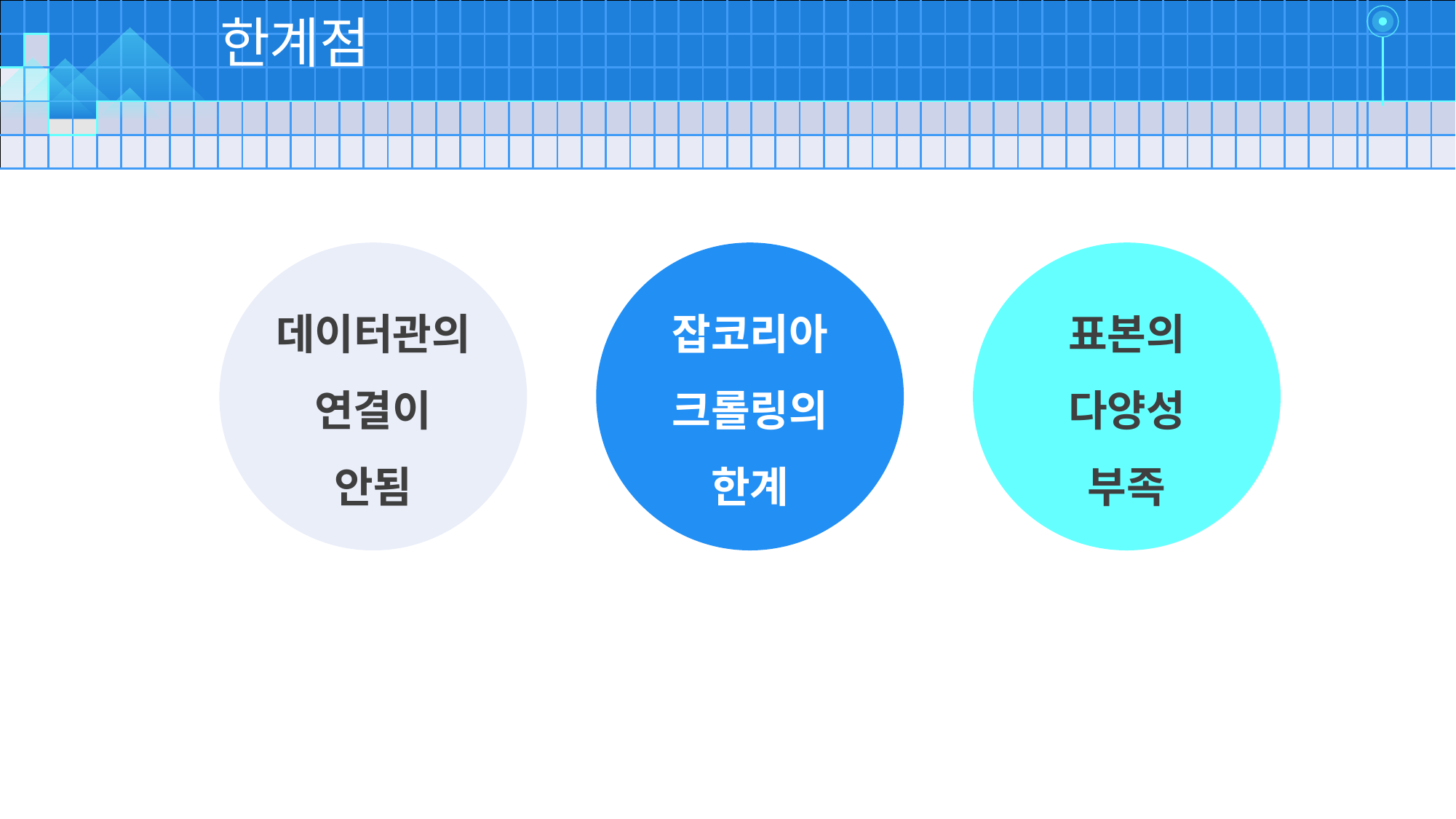

|  |  |  |  |  |  |  |  |  |  |  |  |  |  |  |  |  |  |  |  |  |  |  |  |  |  |  |  |  |  |  |  |  |  |  |  |  |  |  |  |  |  |  |  |  |  |  |  |  |  |  |  |  |  |  |  |  |  |  |  |
| --- | --- | --- | --- | --- | --- | --- | --- | --- | --- | --- | --- | --- | --- | --- | --- | --- | --- | --- | --- | --- | --- | --- | --- | --- | --- | --- | --- | --- | --- | --- | --- | --- | --- | --- | --- | --- | --- | --- | --- | --- | --- | --- | --- | --- | --- | --- | --- | --- | --- | --- | --- | --- | --- | --- | --- | --- | --- | --- | --- |
|  |  |  |  |  |  |  |  |  |  |  |  |  |  |  |  |  |  |  |  |  |  |  |  |  |  |  |  |  |  |  |  |  |  |  |  |  |  |  |  |  |  |  |  |  |  |  |  |  |  |  |  |  |  |  |  |  |  |  |  |
|  |  |  |  |  |  |  |  |  |  |  |  |  |  |  |  |  |  |  |  |  |  |  |  |  |  |  |  |  |  |  |  |  |  |  |  |  |  |  |  |  |  |  |  |  |  |  |  |  |  |  |  |  |  |  |  |  |  |  |  |
|  |  |  |  |  |  |  |  |  |  |  |  |  |  |  |  |  |  |  |  |  |  |  |  |  |  |  |  |  |  |  |  |  |  |  |  |  |  |  |  |  |  |  |  |  |  |  |  |  |  |  |  |  |  |  |  |  |  |  |  |
|  |  |  |  |  |  |  |  |  |  |  |  |  |  |  |  |  |  |  |  |  |  |  |  |  |  |  |  |  |  |  |  |  |  |  |  |  |  |  |  |  |  |  |  |  |  |  |  |  |  |  |  |  |  |  |  |  |  |  |  |
한계점

데이터관의 연결이
안됨
잡코리아 크롤링의 한계
표본의
다양성
부족